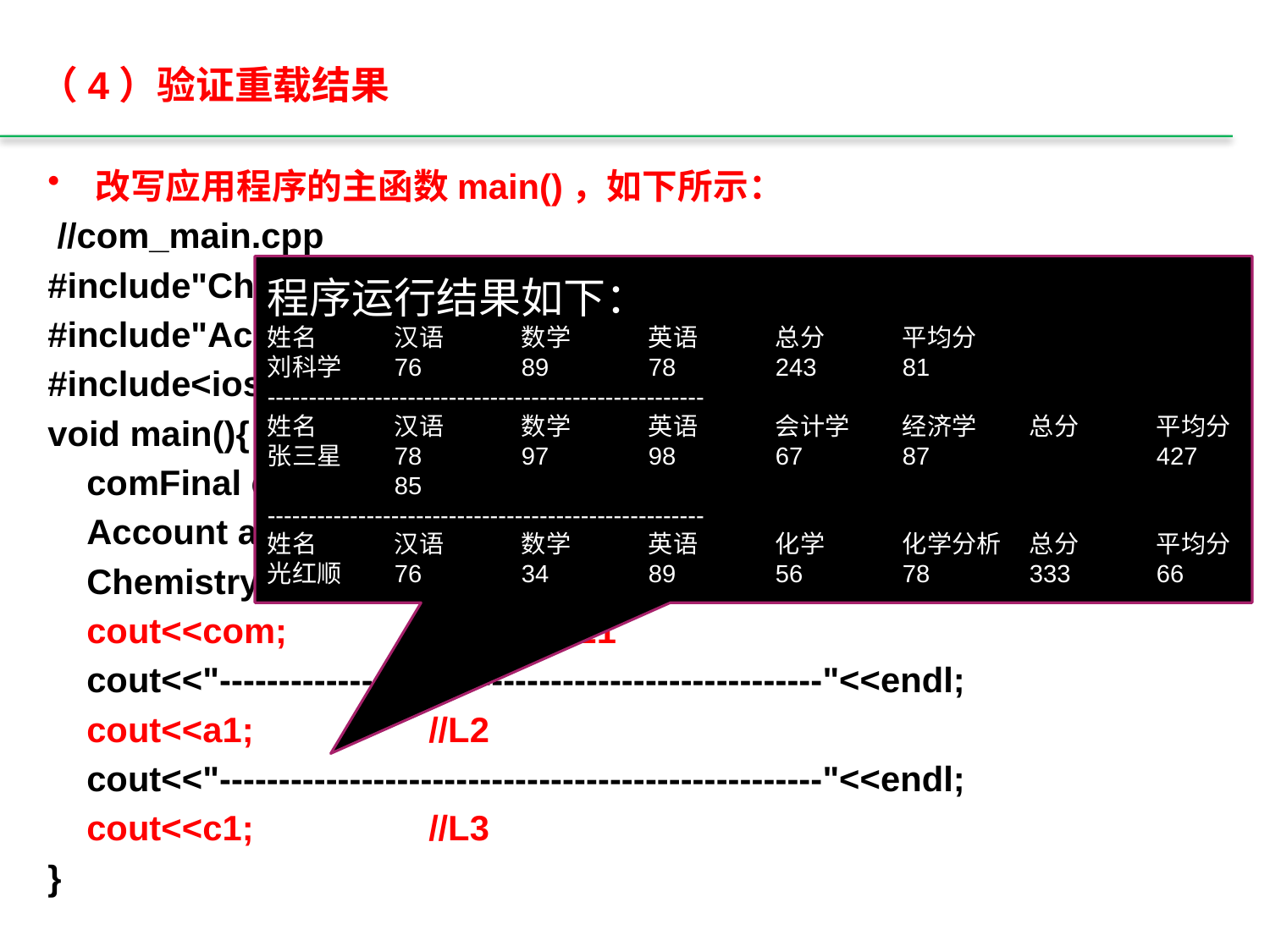

# （4）验证重载结果
改写应用程序的主函数main()，如下所示：
 //com_main.cpp
#include"Chemistry.h"
#include"Account.h"
#include<iostream.h>
void main(){
    comFinal com("刘科学",78,76,89);
    Account a1("张三星",98,78,97,67,87);
    Chemistry c1("光红顺",89,76,34,56,78);
    cout<<com;  		//L1
    cout<<"---------------------------------------------------"<<endl;
    cout<<a1;    		//L2
    cout<<"---------------------------------------------------"<<endl;
    cout<<c1;    		//L3
}

程序运行结果如下：
姓名	汉语	数学	英语	总分	平均分
刘科学	76	89	78	243	81
-----------------------------------------------------
姓名	汉语	数学	英语	会计学	经济学	总分	平均分
张三星	78	97	98	67	87		427	85
-----------------------------------------------------
姓名	汉语	数学	英语	化学	化学分析	总分	平均分
光红顺	76	34	89	56	78	333	66